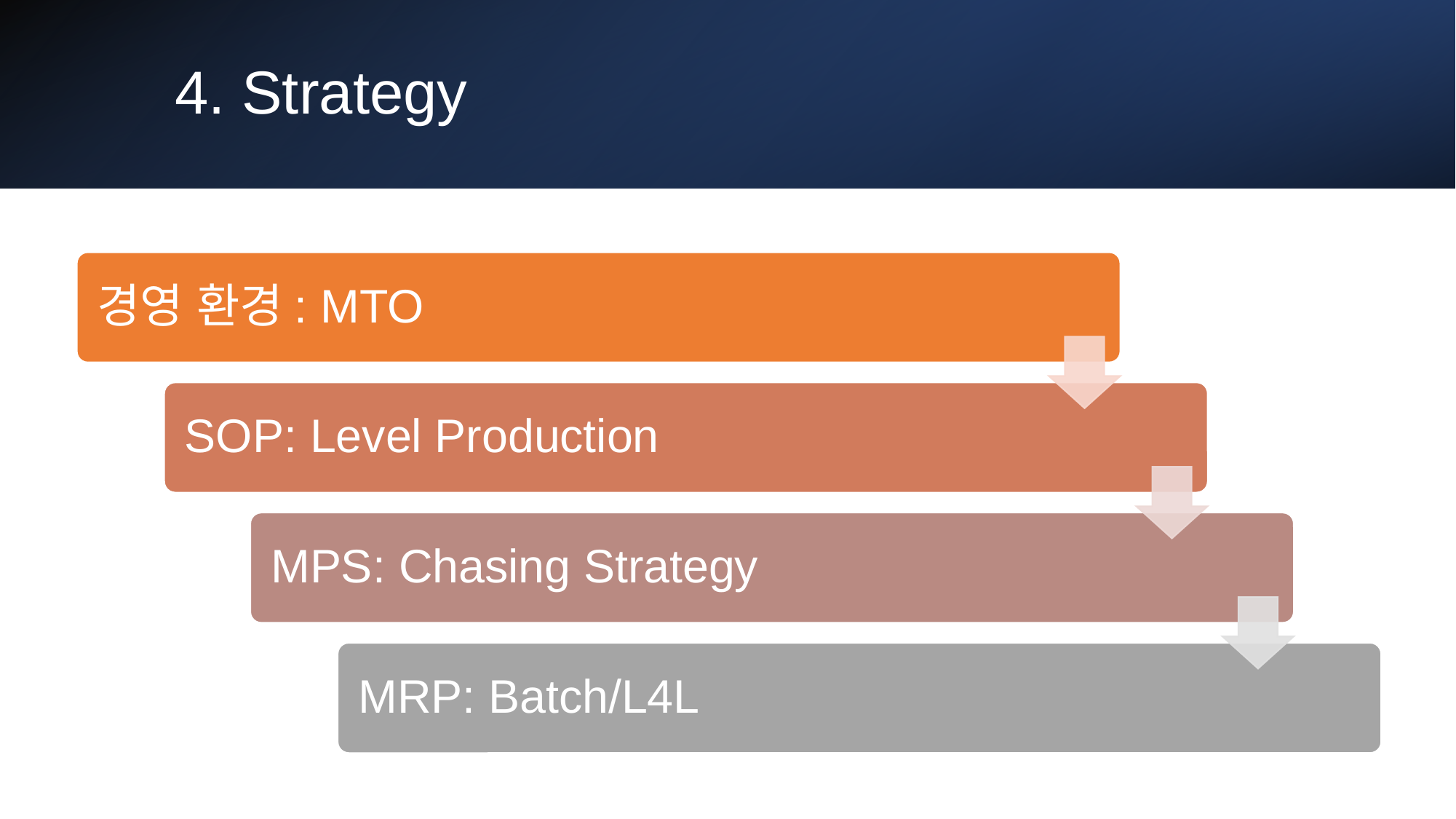

4. Strategy
경영 환경: MTO
SOP: Level Production
MPS: Chasing Strategy
MRP: Batch/L4L